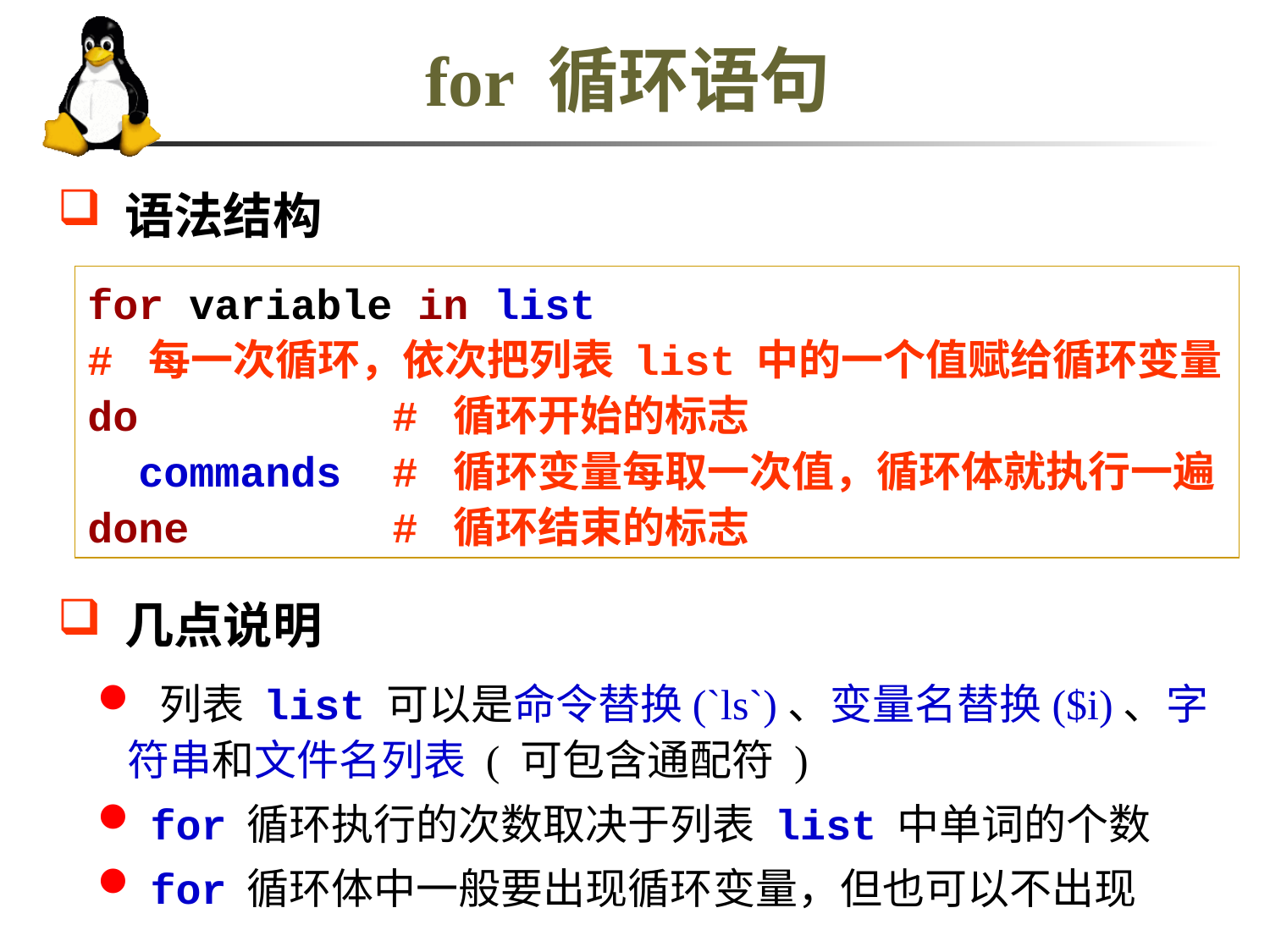

# for 循环语句
 语法结构
for variable in list
# 每一次循环，依次把列表 list 中的一个值赋给循环变量
do          # 循环开始的标志
  commands  # 循环变量每取一次值，循环体就执行一遍
done        # 循环结束的标志
 几点说明
 列表 list 可以是命令替换(`ls`)、变量名替换($i)、字符串和文件名列表 ( 可包含通配符 )
 for 循环执行的次数取决于列表 list 中单词的个数
 for 循环体中一般要出现循环变量，但也可以不出现